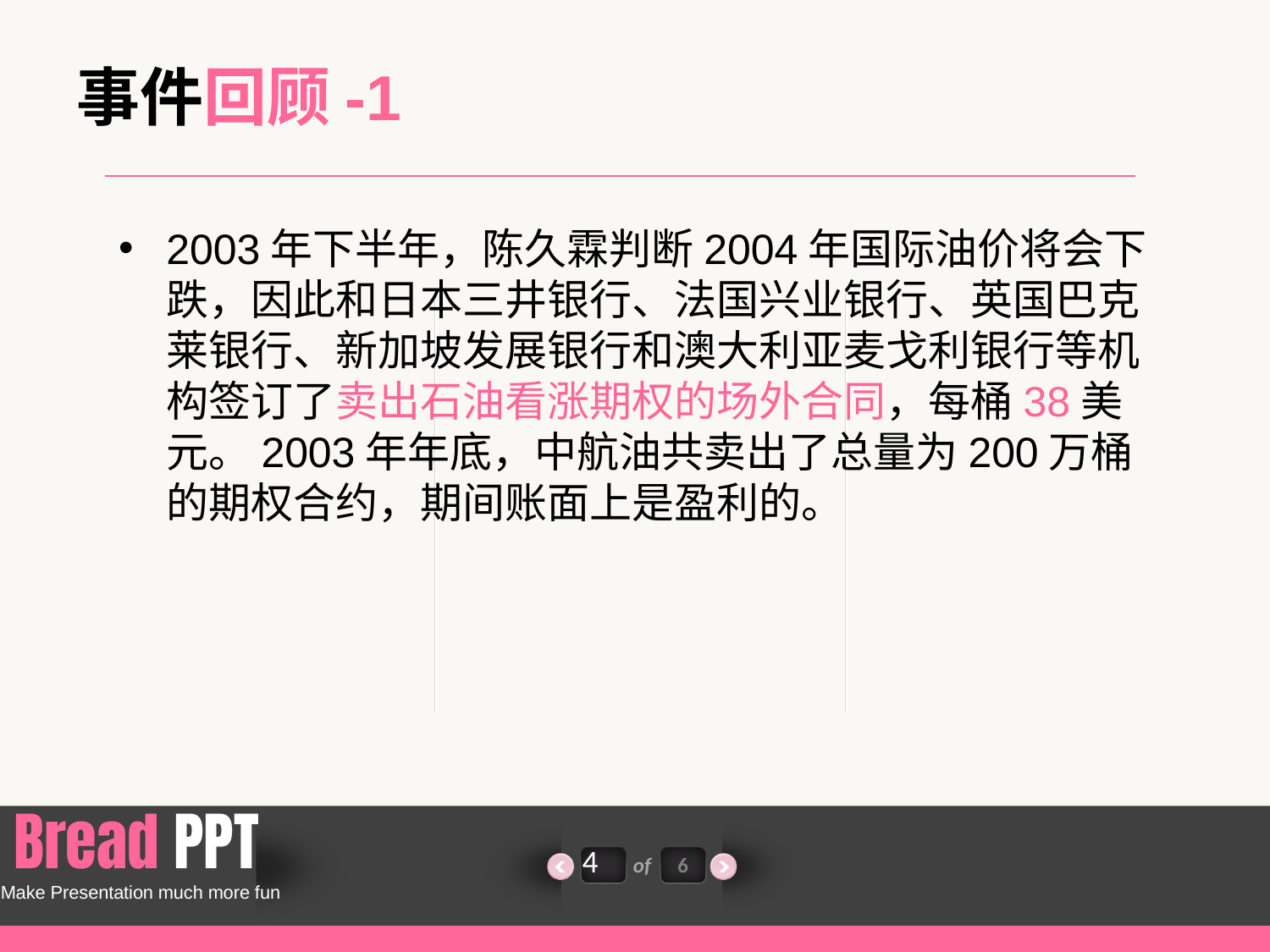

# 事件回顾-1
2003年下半年，陈久霖判断2004年国际油价将会下跌，因此和日本三井银行、法国兴业银行、英国巴克莱银行、新加坡发展银行和澳大利亚麦戈利银行等机构签订了卖出石油看涨期权的场外合同，每桶38美元。2003年年底，中航油共卖出了总量为200万桶的期权合约，期间账面上是盈利的。

4